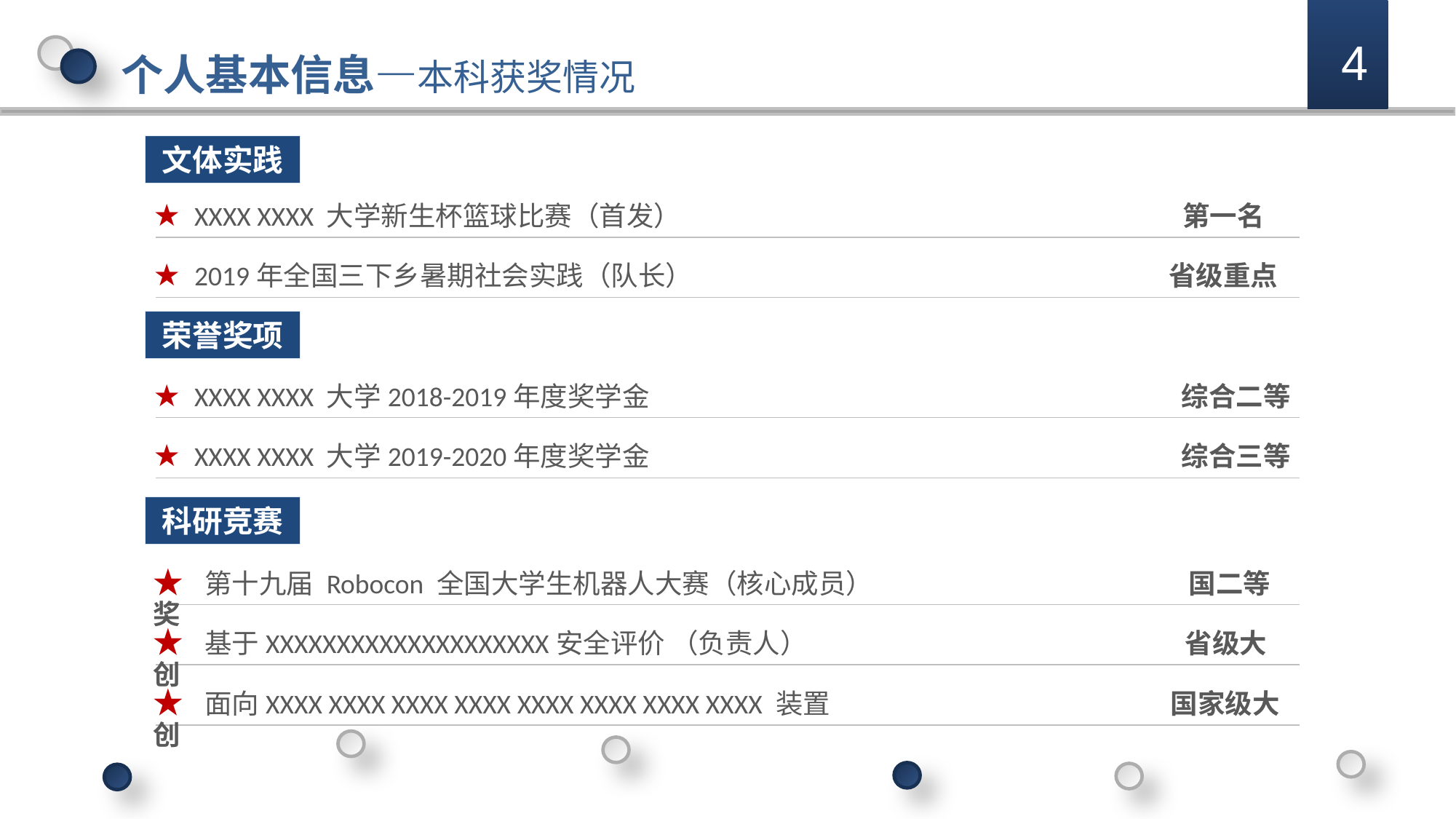

个人基本信息—本科获奖情况
4
文体实践
★  XXXX XXXX 大学新生杯篮球比赛（首发）                                                                                 第一名
★  2019年全国三下乡暑期社会实践（队长）                                                                             省级重点
荣誉奖项
★  XXXX XXXX 大学2018-2019年度奖学金                                                                                      综合二等
★  XXXX XXXX 大学2019-2020年度奖学金                                                                                      综合三等
科研竞赛
★  第十九届 Robocon 全国大学生机器人大赛（核心成员）                                                   国二等奖
★  基于XXXXXXXXXXXXXXXXXXXX安全评价 （负责人）                                                             省级大创
★  面向XXXX XXXX XXXX XXXX XXXX XXXX XXXX XXXX 装置                                                       国家级大创